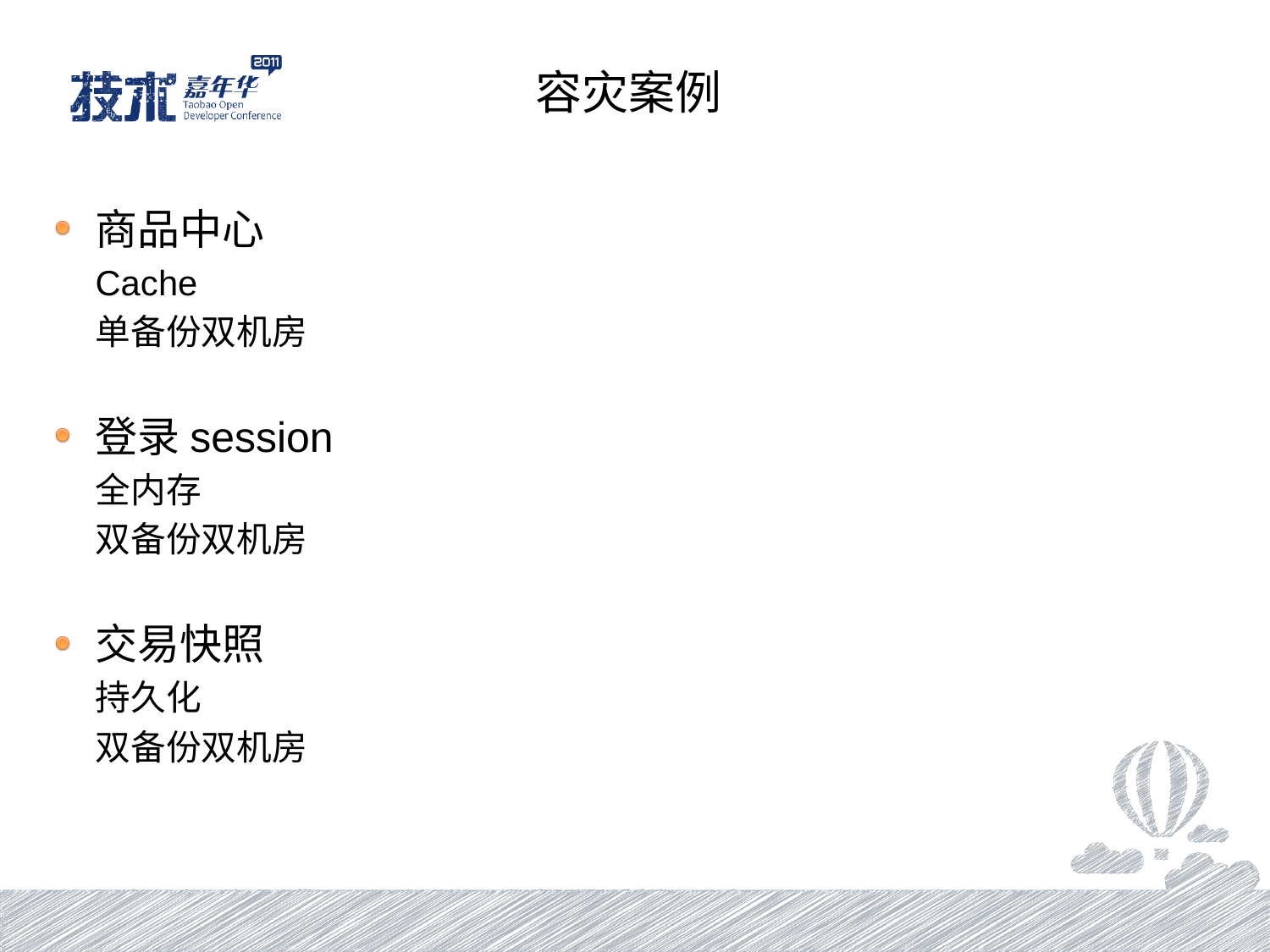

# 容灾案例
商品中心
	Cache
	单备份双机房

登录session
	全内存
	双备份双机房

交易快照
	持久化
	双备份双机房